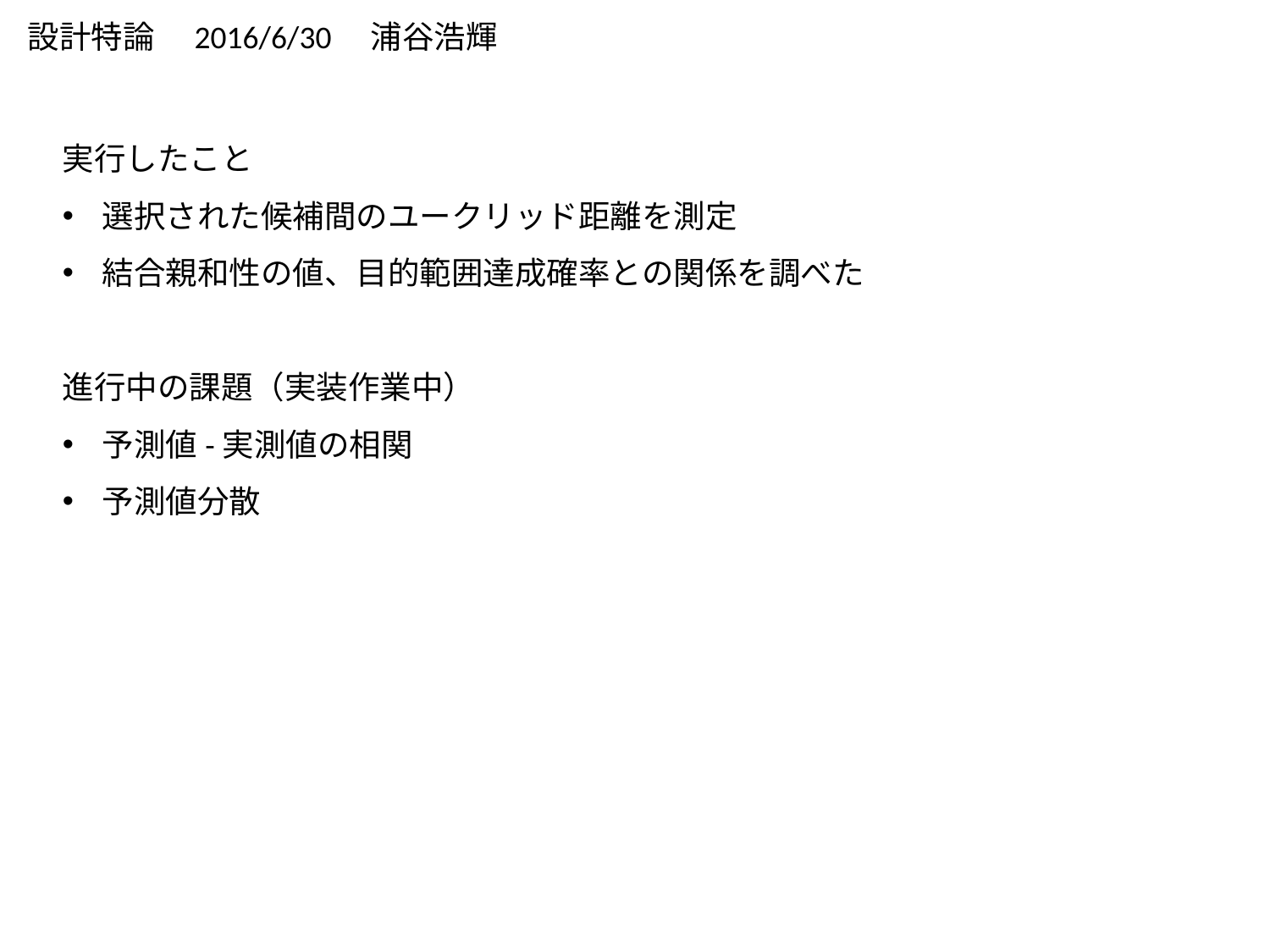

設計特論　2016/6/30　浦谷浩輝
実行したこと
選択された候補間のユークリッド距離を測定
結合親和性の値、目的範囲達成確率との関係を調べた

進行中の課題（実装作業中）
予測値-実測値の相関
予測値分散